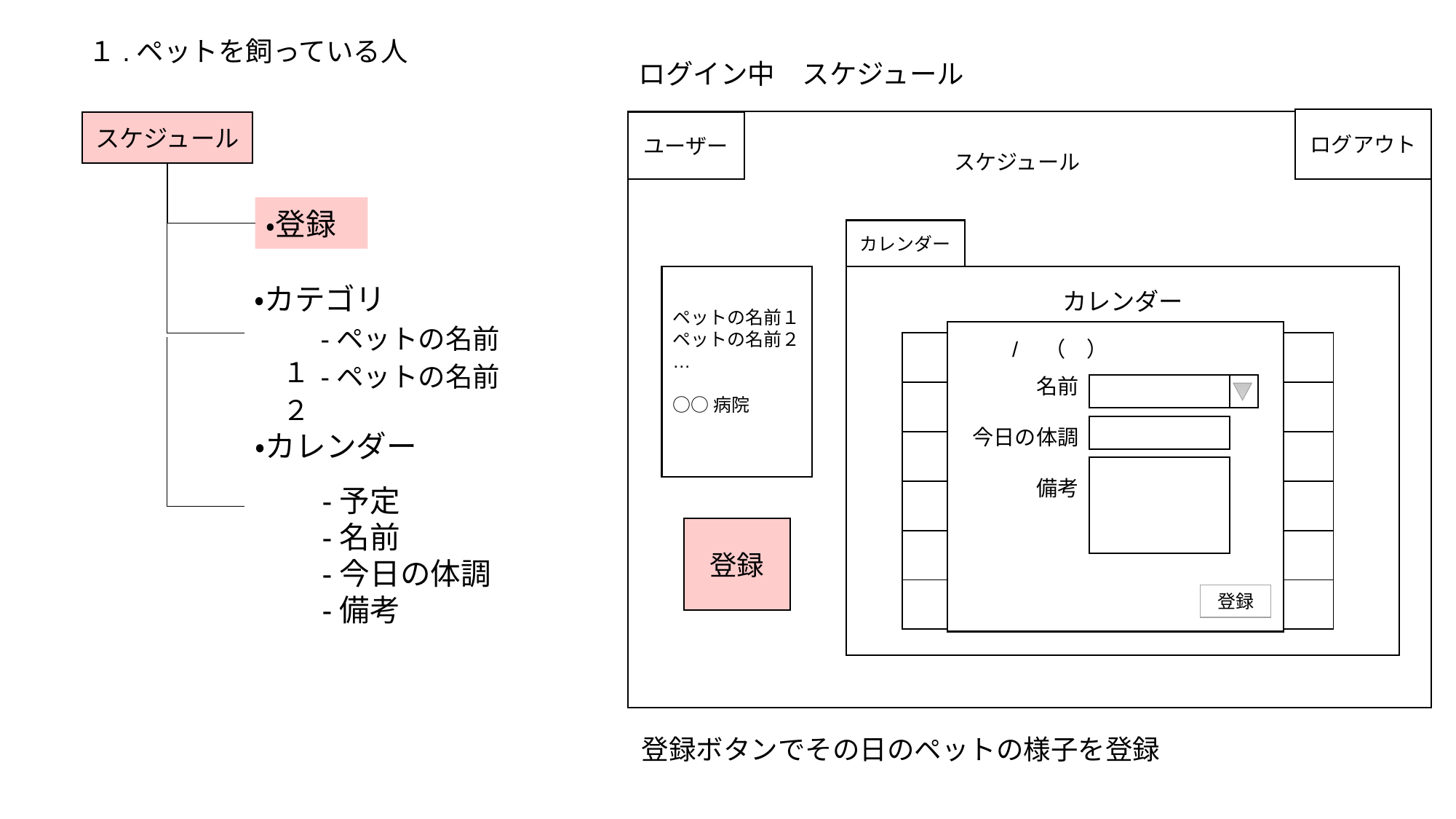

１.ペットを飼っている人
ログイン中　スケジュール
ログアウト

スケジュール
ユーザー
スケジュール
・登録
カレンダー
カレンダー

ペットの名前１
ペットの名前２
…

○○病院

・カテゴリ
　-ペットの名前１

/　（　）
|  |  |  |  |  |  |  |
| --- | --- | --- | --- | --- | --- | --- |
|  |  |  |  |  |  |  |
|  |  |  |  |  |  |  |
|  |  |  |  |  |  |  |
|  |  |  |  |  |  |  |
|  |  |  |  |  |  |  |
　-ペットの名前２
名前

今日の体調

備考

・カレンダー

　　-予定
　　-名前
　　-今日の体調
　　-備考
登録
登録
登録ボタンでその日のペットの様子を登録